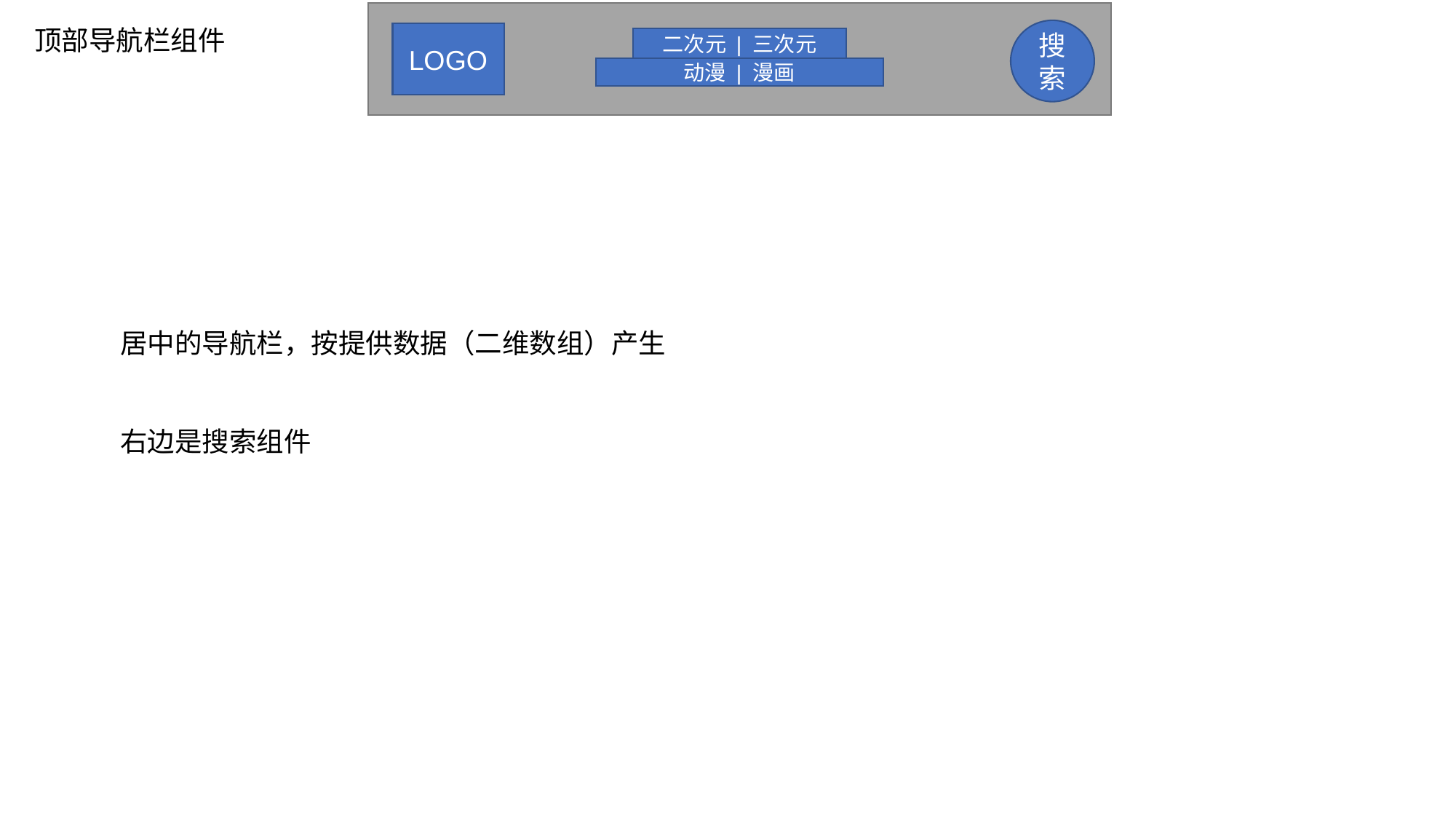

顶部导航栏组件
搜索
LOGO
二次元 | 三次元
动漫 | 漫画
居中的导航栏，按提供数据（二维数组）产生

右边是搜索组件